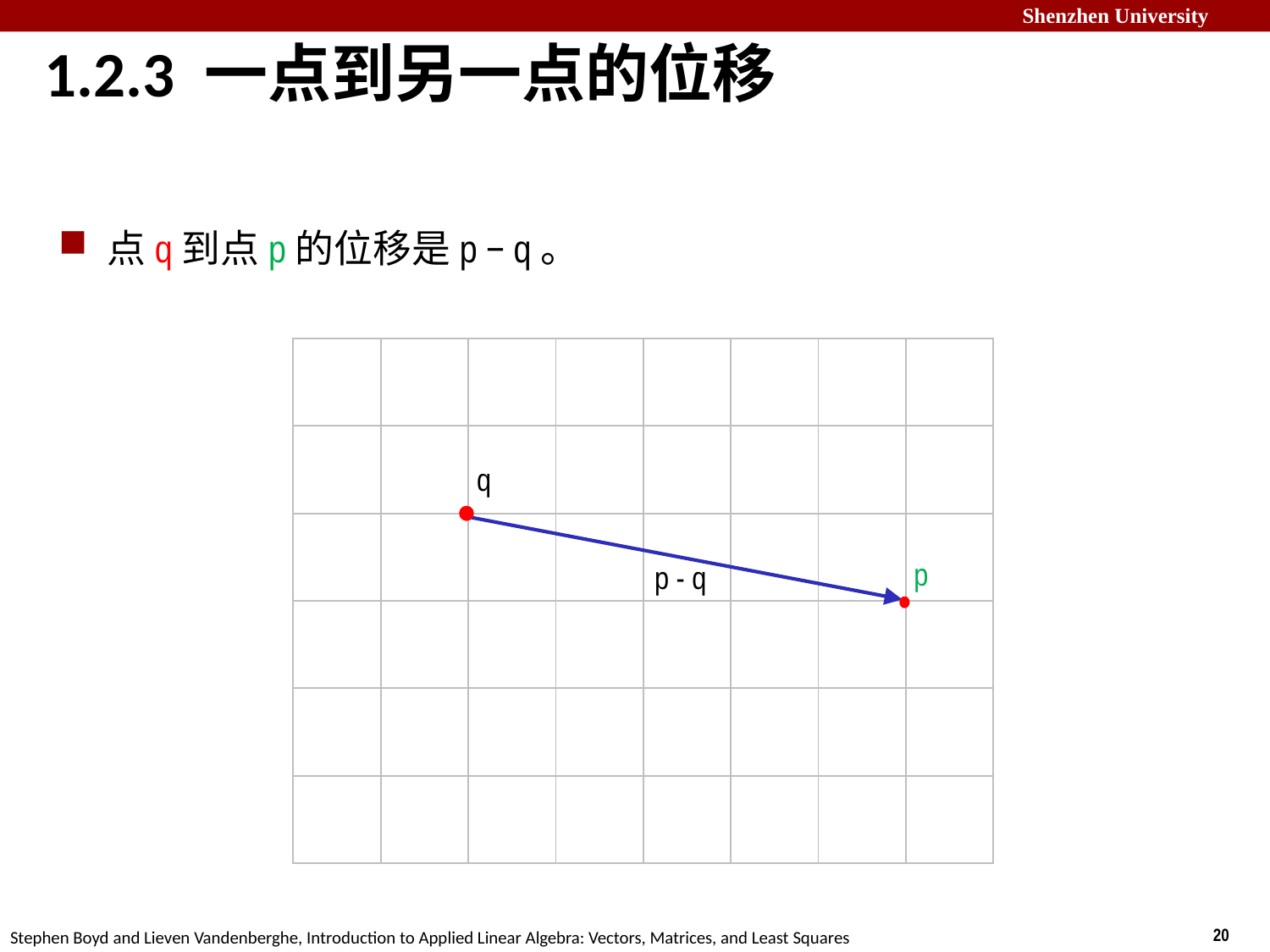

1.2.3 一点到另一点的位移
点q到点p的位移是p − q。
|  |  |  |  |  |  |  |  |
| --- | --- | --- | --- | --- | --- | --- | --- |
|  |  |  |  |  |  |  |  |
|  |  |  |  |  |  |  |  |
|  |  |  |  |  |  |  |  |
|  |  |  |  |  |  |  |  |
|  |  |  |  |  |  |  |  |

q

p
p - q